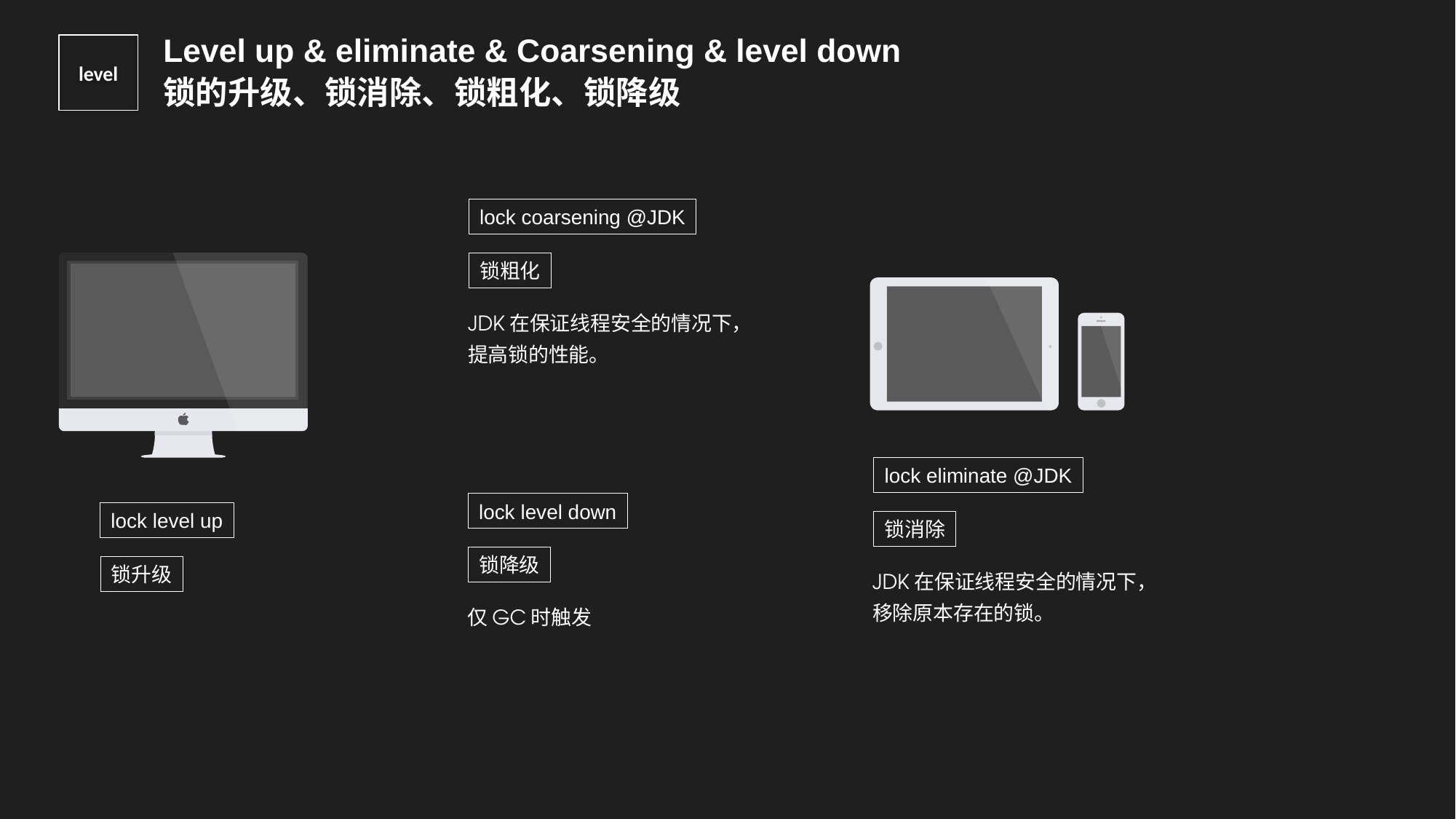

Level up & eliminate & Coarsening & level down
锁的升级、锁消除、锁粗化、锁降级
level
lock coarsening @JDK
锁粗化

JDK在保证线程安全的情况下，提高锁的性能。
lock eliminate @JDK
lock level down
lock level up
锁消除
锁降级
锁升级
JDK在保证线程安全的情况下，移除原本存在的锁。
仅GC时触发